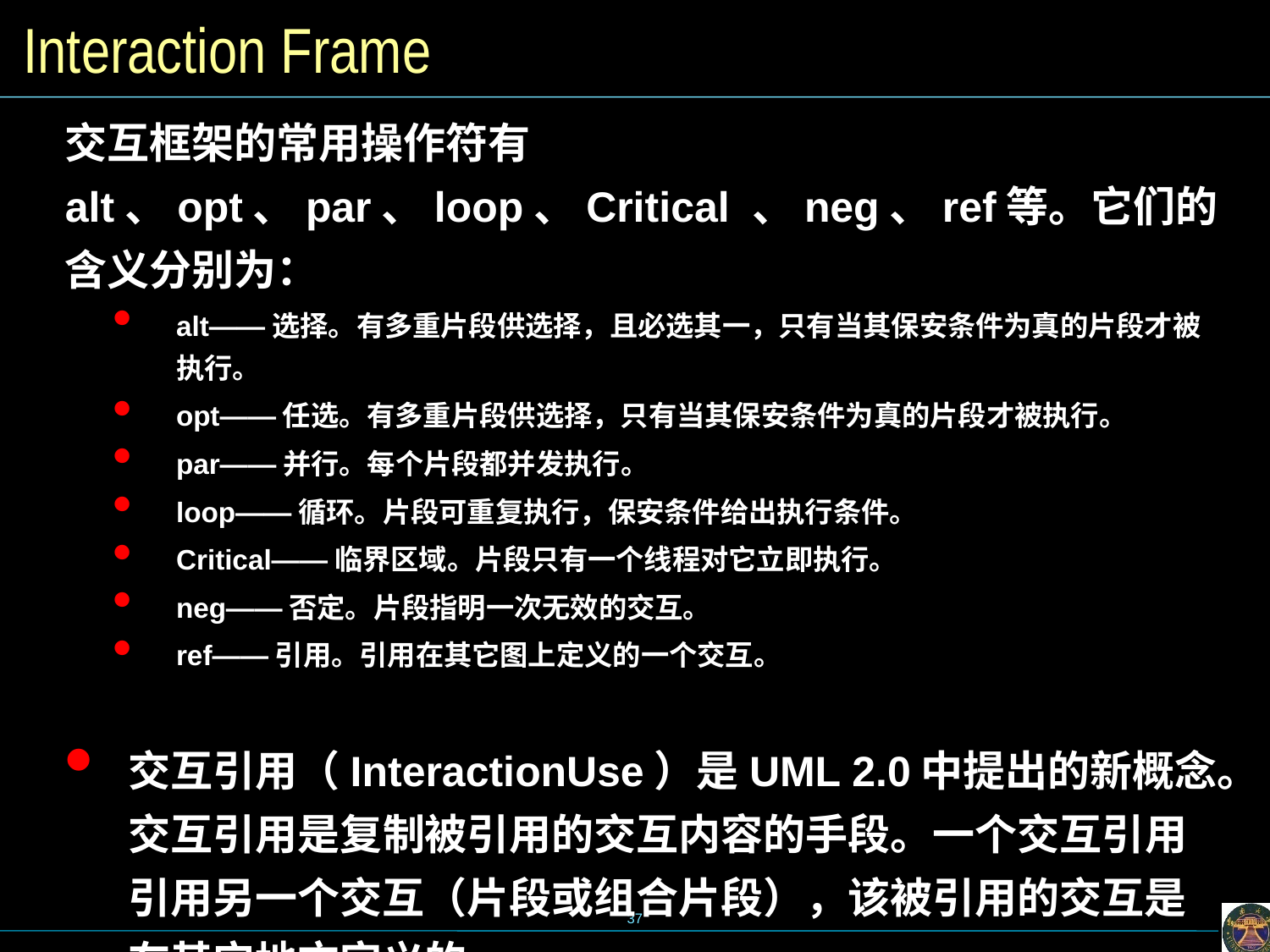

# Interaction Frame
交互框架的常用操作符有alt、opt、par、loop、Critical 、neg、ref等。它们的含义分别为：
alt——选择。有多重片段供选择，且必选其一，只有当其保安条件为真的片段才被执行。
opt——任选。有多重片段供选择，只有当其保安条件为真的片段才被执行。
par——并行。每个片段都并发执行。
loop——循环。片段可重复执行，保安条件给出执行条件。
Critical——临界区域。片段只有一个线程对它立即执行。
neg——否定。片段指明一次无效的交互。
ref——引用。引用在其它图上定义的一个交互。

交互引用（InteractionUse）是UML 2.0中提出的新概念。交互引用是复制被引用的交互内容的手段。一个交互引用引用另一个交互（片段或组合片段），该被引用的交互是在其它地方定义的。